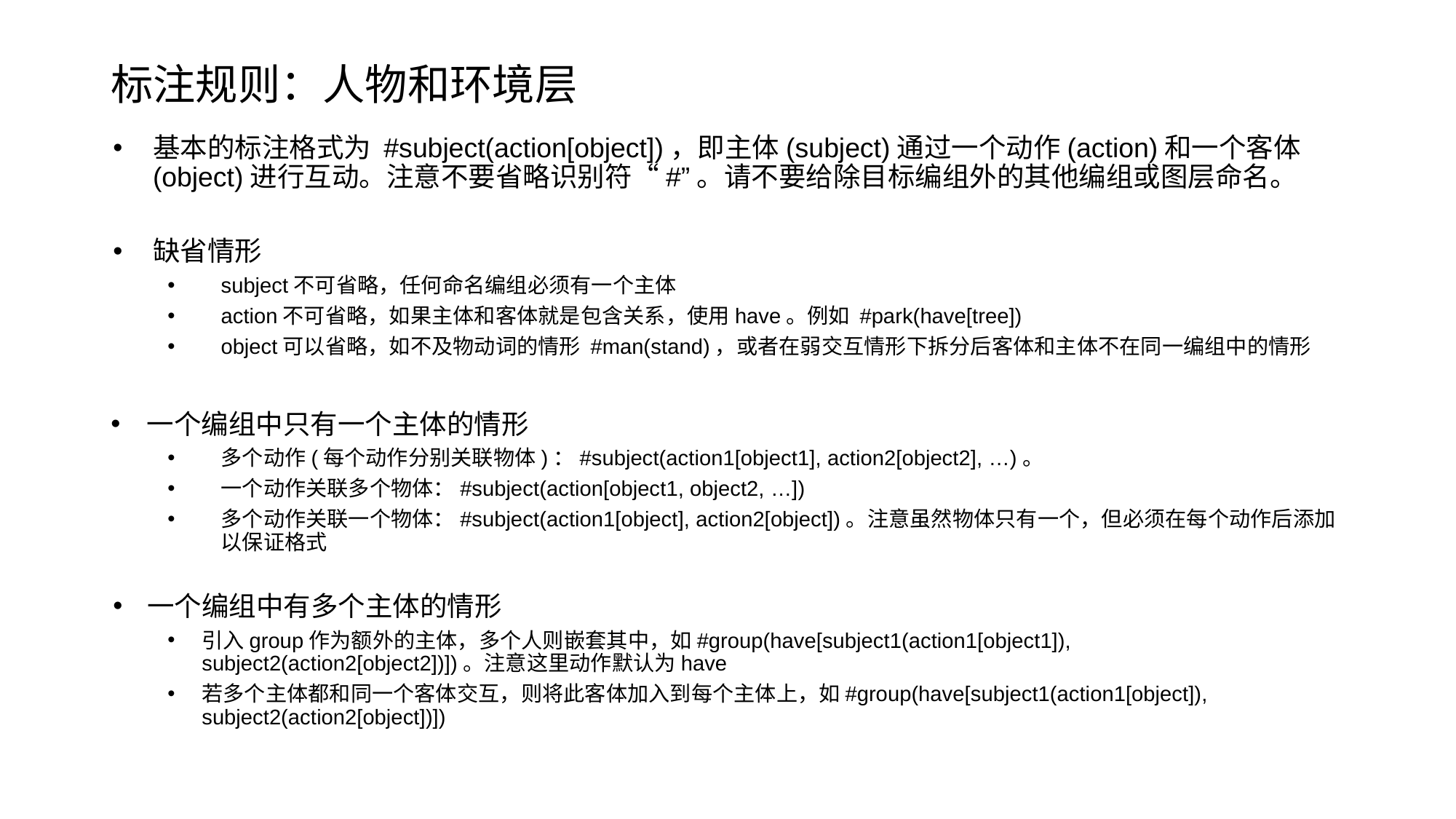

# 标注规则：人物和环境层
基本的标注格式为 #subject(action[object])，即主体(subject)通过一个动作(action)和一个客体(object)进行互动。注意不要省略识别符“#”。请不要给除目标编组外的其他编组或图层命名。

缺省情形
subject不可省略，任何命名编组必须有一个主体
action不可省略，如果主体和客体就是包含关系，使用have。例如 #park(have[tree])
object可以省略，如不及物动词的情形 #man(stand)，或者在弱交互情形下拆分后客体和主体不在同一编组中的情形

一个编组中只有一个主体的情形
多个动作(每个动作分别关联物体)：#subject(action1[object1], action2[object2], …)。
一个动作关联多个物体：#subject(action[object1, object2, …])
多个动作关联一个物体：#subject(action1[object], action2[object])。注意虽然物体只有一个，但必须在每个动作后添加以保证格式

一个编组中有多个主体的情形
引入group作为额外的主体，多个人则嵌套其中，如#group(have[subject1(action1[object1]), subject2(action2[object2])])。注意这里动作默认为have
若多个主体都和同一个客体交互，则将此客体加入到每个主体上，如#group(have[subject1(action1[object]), subject2(action2[object])])